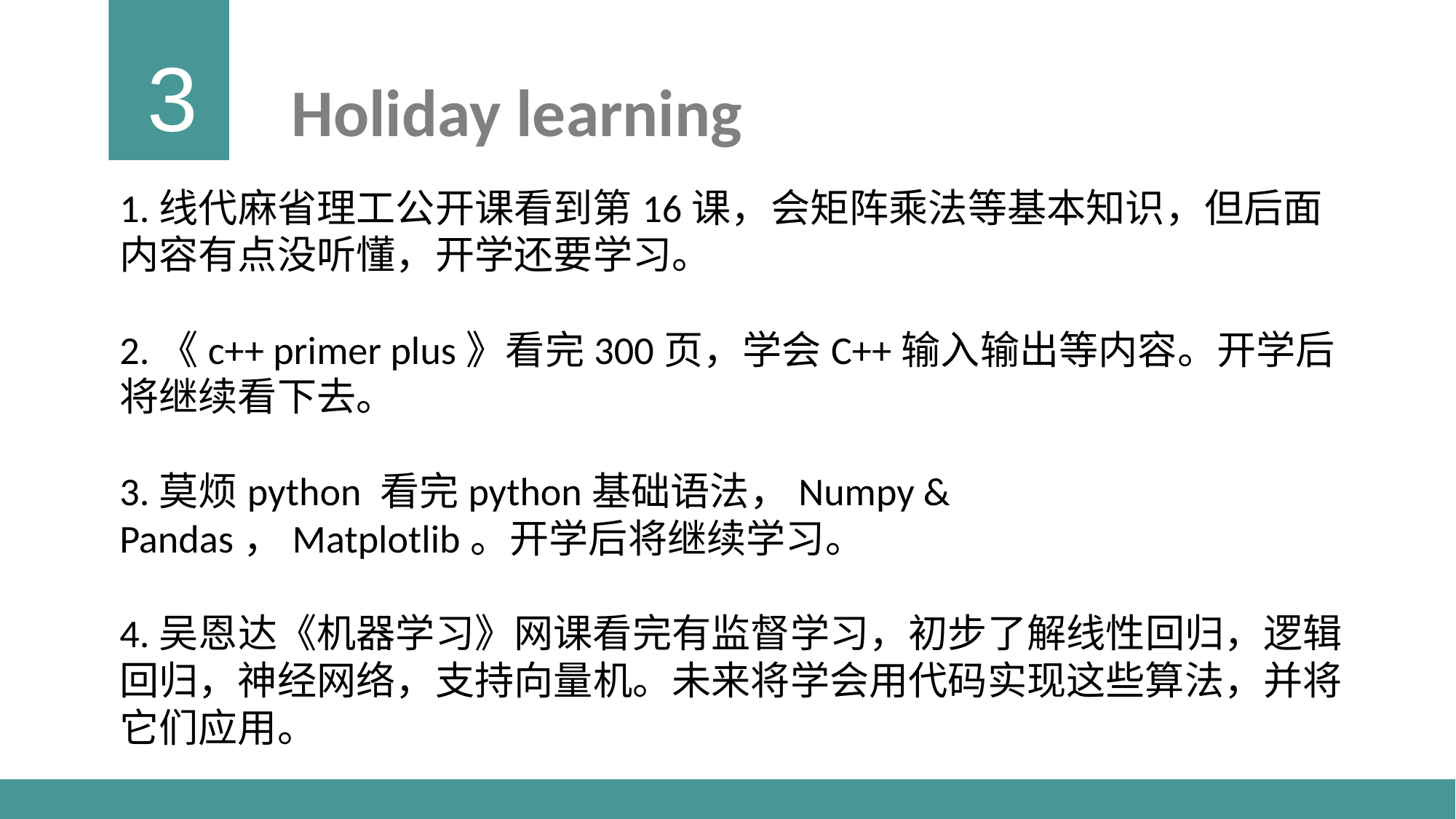

2
3
Holiday learning
1.线代麻省理工公开课看到第16课，会矩阵乘法等基本知识，但后面内容有点没听懂，开学还要学习。

2.《c++ primer plus》看完300页，学会C++输入输出等内容。开学后将继续看下去。

3.莫烦python 看完python基础语法，Numpy & Pandas，Matplotlib。开学后将继续学习。

4.吴恩达《机器学习》网课看完有监督学习，初步了解线性回归，逻辑回归，神经网络，支持向量机。未来将学会用代码实现这些算法，并将它们应用。